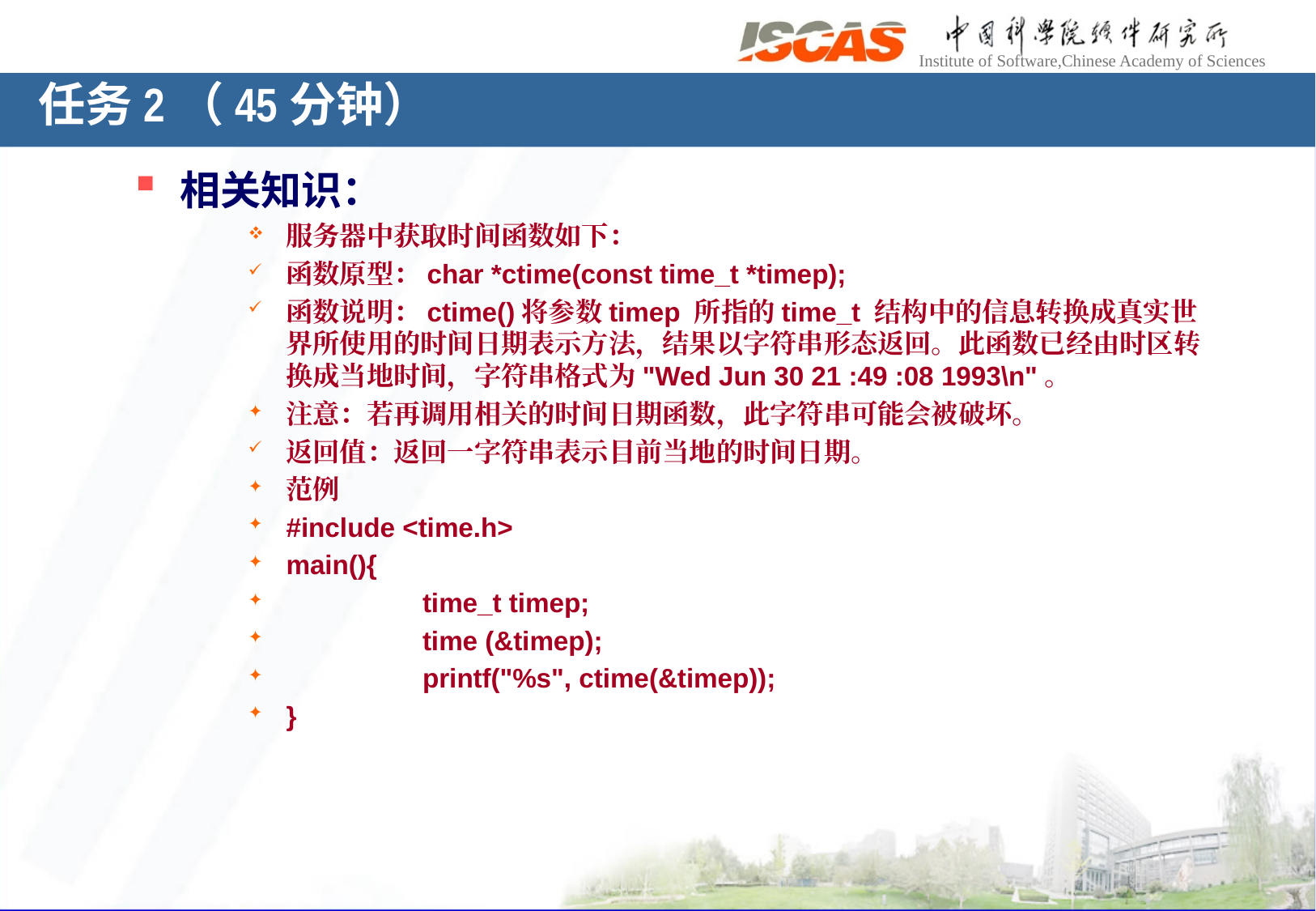

任务2（45分钟）
相关知识：
服务器中获取时间函数如下：
函数原型：char *ctime(const time_t *timep);
函数说明：ctime()将参数timep 所指的time_t 结构中的信息转换成真实世界所使用的时间日期表示方法，结果以字符串形态返回。此函数已经由时区转换成当地时间，字符串格式为"Wed Jun 30 21 :49 :08 1993\n"。
注意：若再调用相关的时间日期函数，此字符串可能会被破坏。
返回值：返回一字符串表示目前当地的时间日期。
范例
#include <time.h>
main(){
    	  time_t timep;
  	  time (&timep);
  	  printf("%s", ctime(&timep));
}